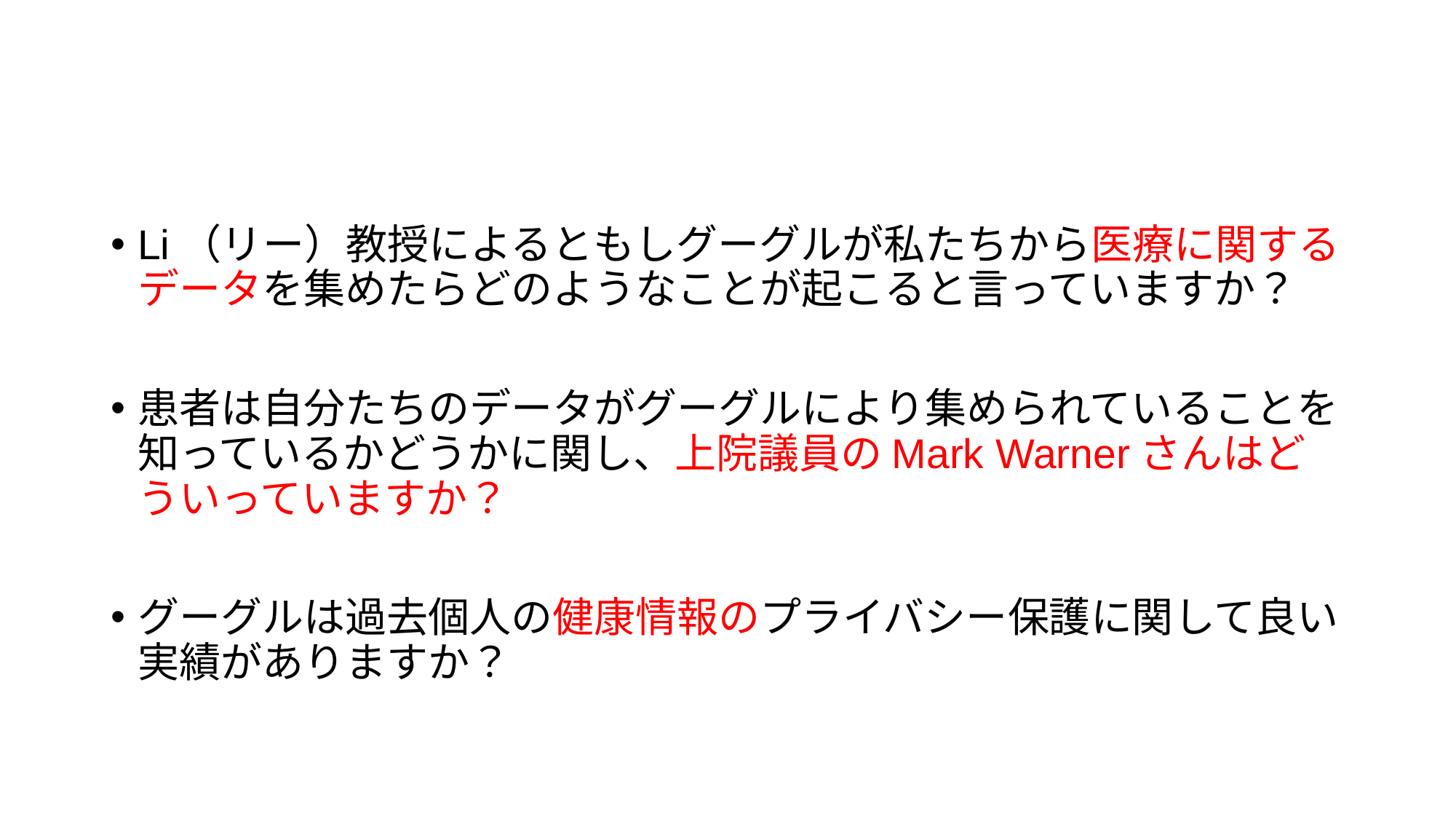

#
Li（リー）教授によるともしグーグルが私たちから医療に関するデータを集めたらどのようなことが起こると言っていますか？

患者は自分たちのデータがグーグルにより集められていることを知っているかどうかに関し、上院議員のMark Warnerさんはどういっていますか？

グーグルは過去個人の健康情報のプライバシー保護に関して良い実績がありますか？